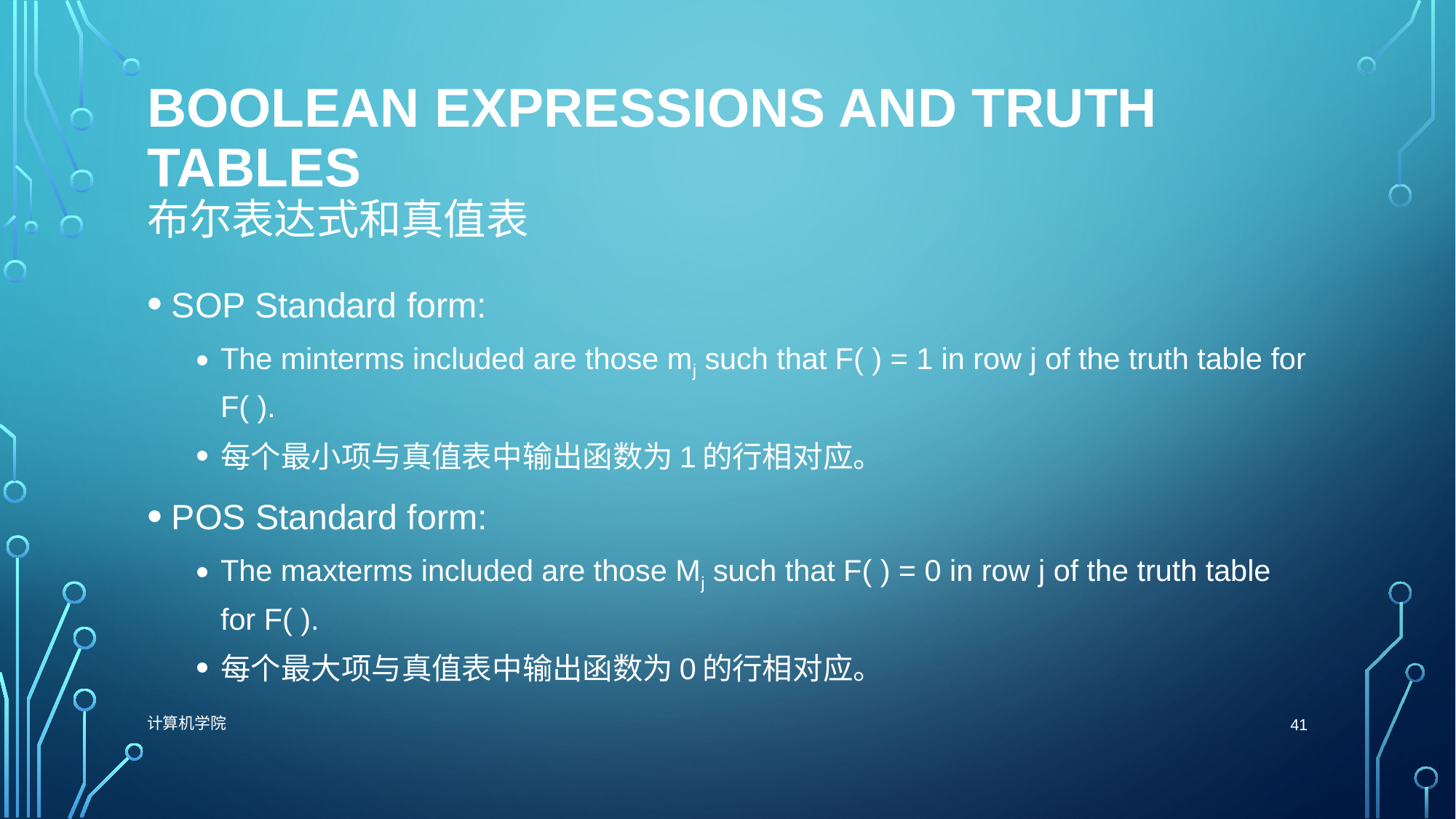

# Boolean Expressions and Truth Tables 布尔表达式和真值表
SOP Standard form:
The minterms included are those mj such that F( ) = 1 in row j of the truth table for F( ).
每个最小项与真值表中输出函数为1的行相对应。
POS Standard form:
The maxterms included are those Mj such that F( ) = 0 in row j of the truth table for F( ).
每个最大项与真值表中输出函数为0的行相对应。

41
计算机学院